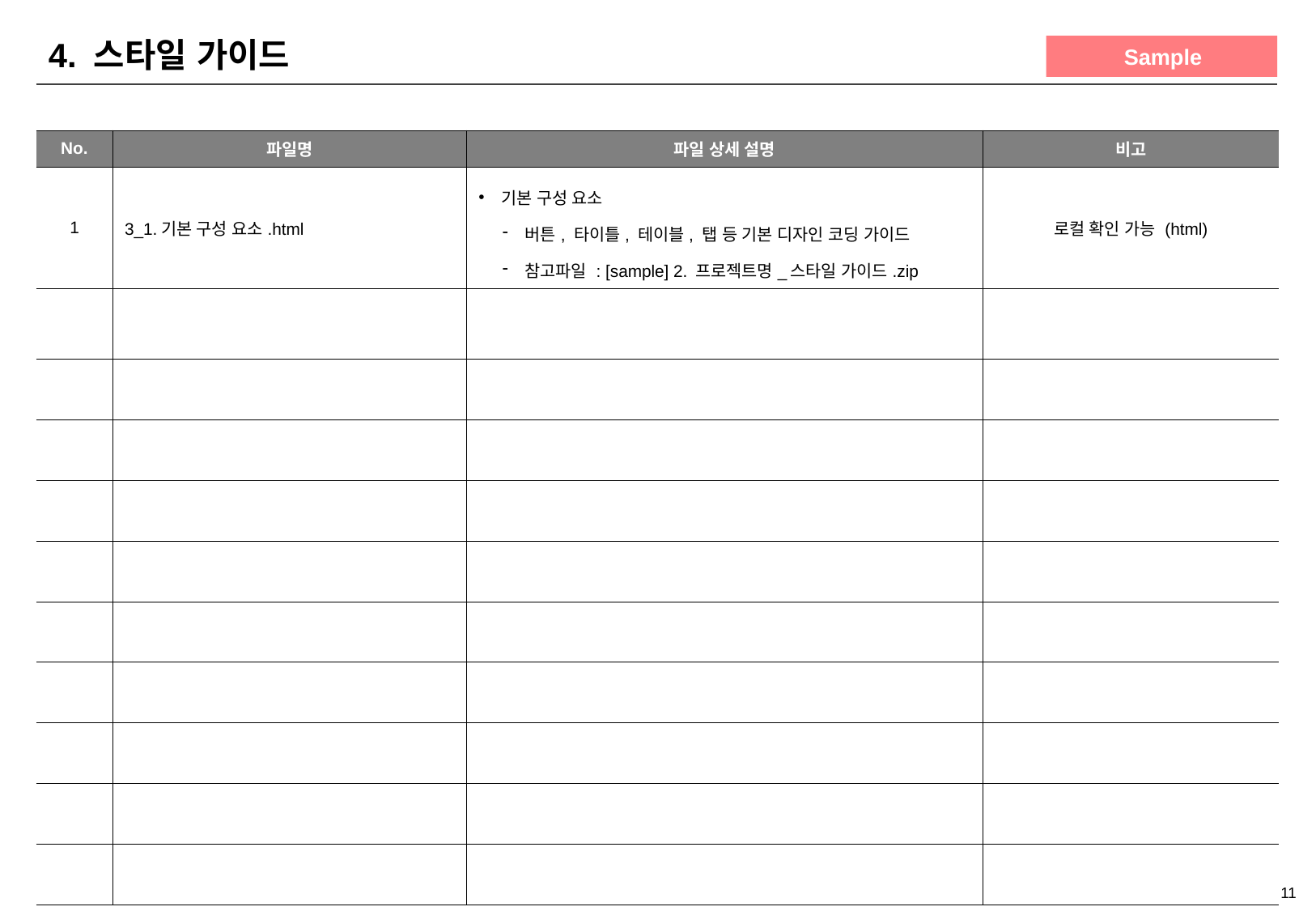

# 4. 스타일 가이드

Sample
| No. | 파일명 | 파일 상세 설명 | 비고 |
| --- | --- | --- | --- |
| 1 | 3\_1.기본 구성 요소.html | 기본 구성 요소 버튼, 타이틀, 테이블, 탭 등 기본 디자인 코딩 가이드 참고파일 : [sample] 2. 프로젝트명\_스타일 가이드.zip | 로컬 확인 가능 (html) |
|  |  |  |  |
|  |  |  |  |
|  |  |  |  |
|  |  |  |  |
|  |  |  |  |
|  |  |  |  |
|  |  |  |  |
|  |  |  |  |
|  |  |  |  |
|  |  |  |  |